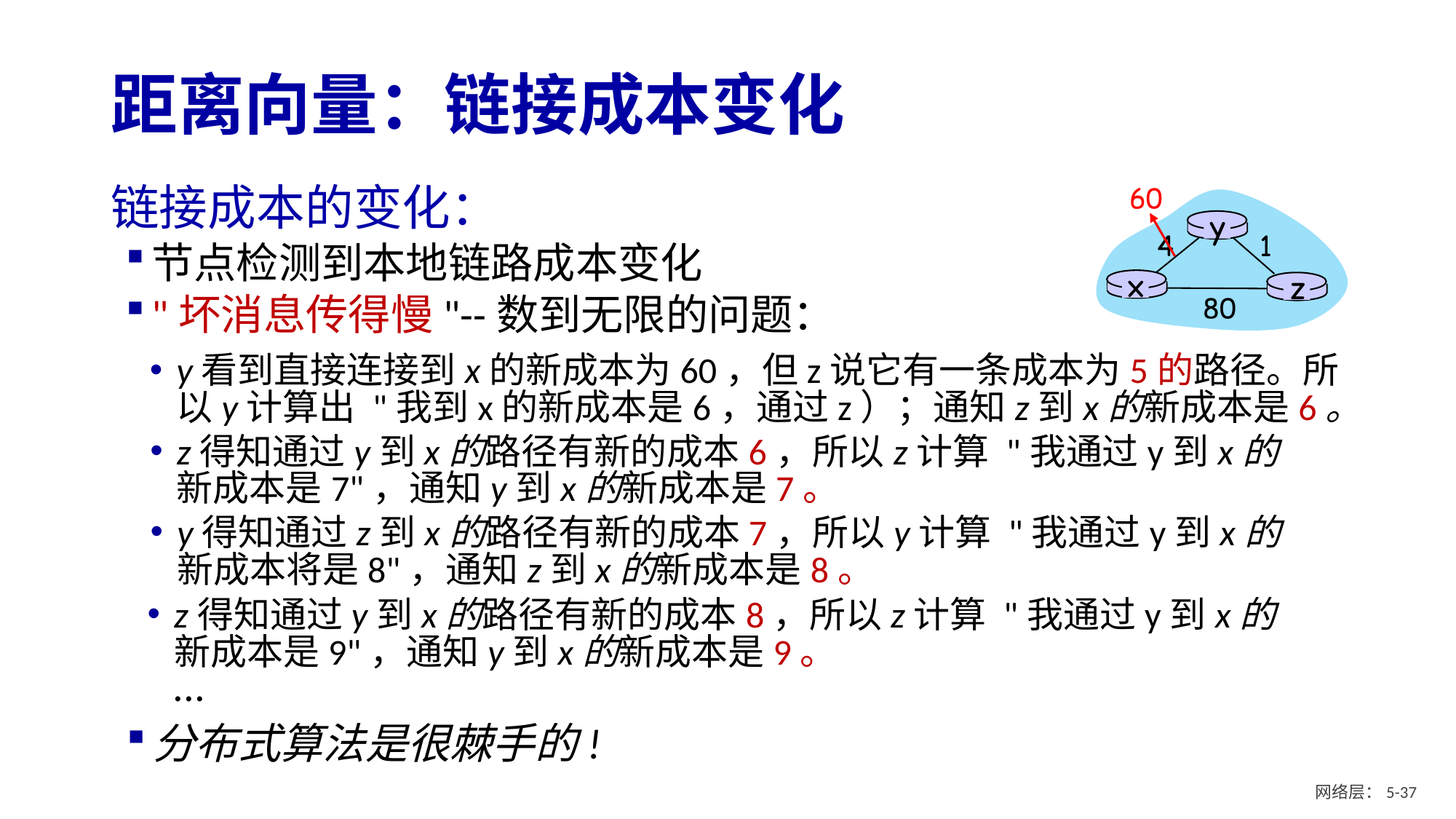

# 距离向量：链接成本变化
60

y

4
1

x

z

80

链接成本的变化：
节点检测到本地链路成本变化
"坏消息传得慢"--数到无限的问题：
y看到直接连接到x的新成本为60，但z说它有一条成本为5的路径。所以y计算出 "我到x的新成本是6，通过z）；通知z到x的新成本是6。
z得知通过y到x的路径有新的成本6，所以z计算 "我通过y到x的新成本是7"，通知y到x的新成本是7。
y得知通过z到x的路径有新的成本7，所以y计算 "我通过y到x的新成本将是8"，通知z到x的新成本是8。
z得知通过y到x的路径有新的成本8，所以z计算 "我通过y到x的新成本是9"，通知y到x的新成本是9。
...
分布式算法是很棘手的!
网络层：5-37